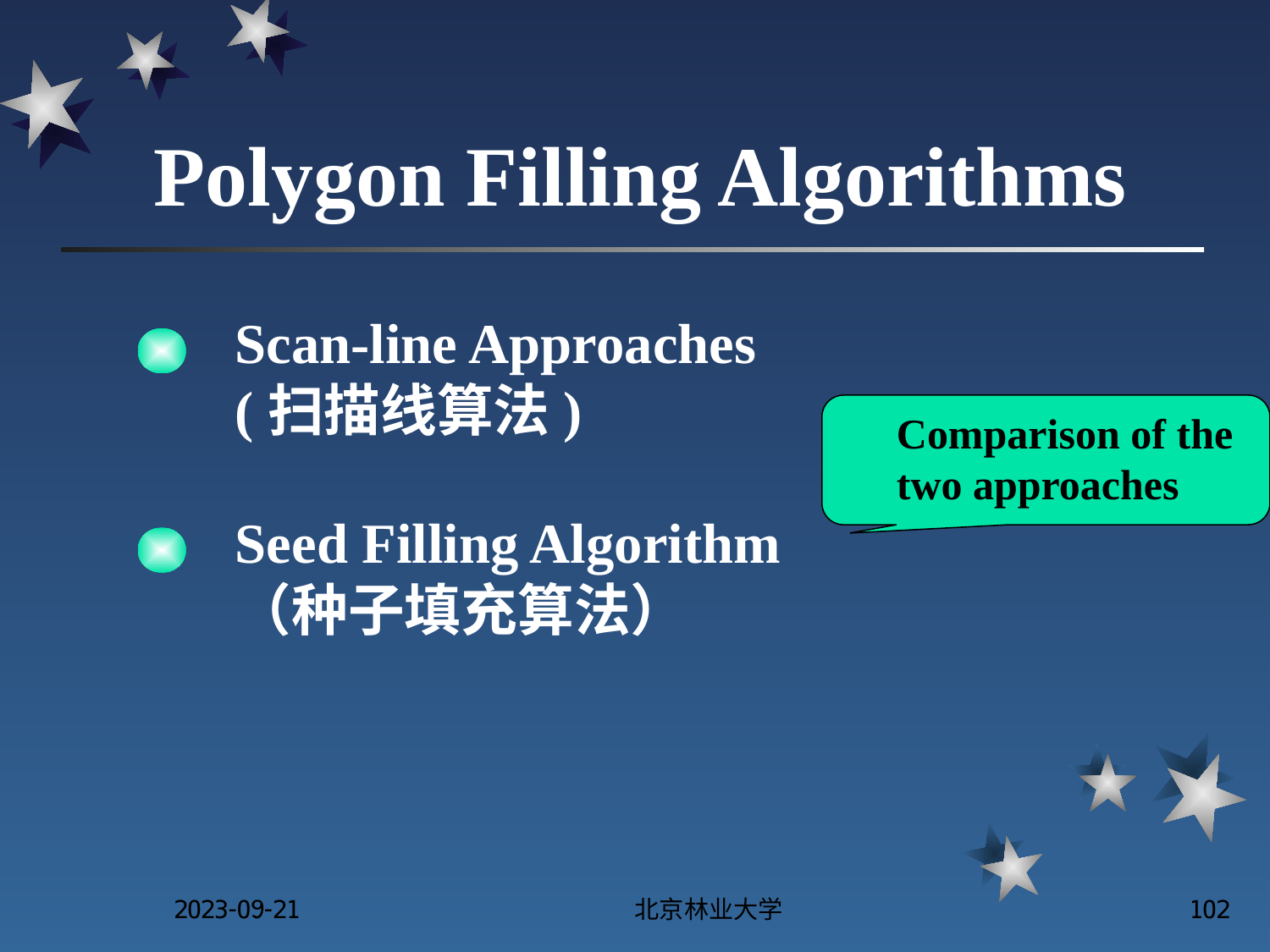

# Polygon Filling Algorithms
Scan-line Approaches
(扫描线算法)

Comparison of the two approaches
Seed Filling Algorithm
（种子填充算法）

2023-09-21
北京林业大学
102